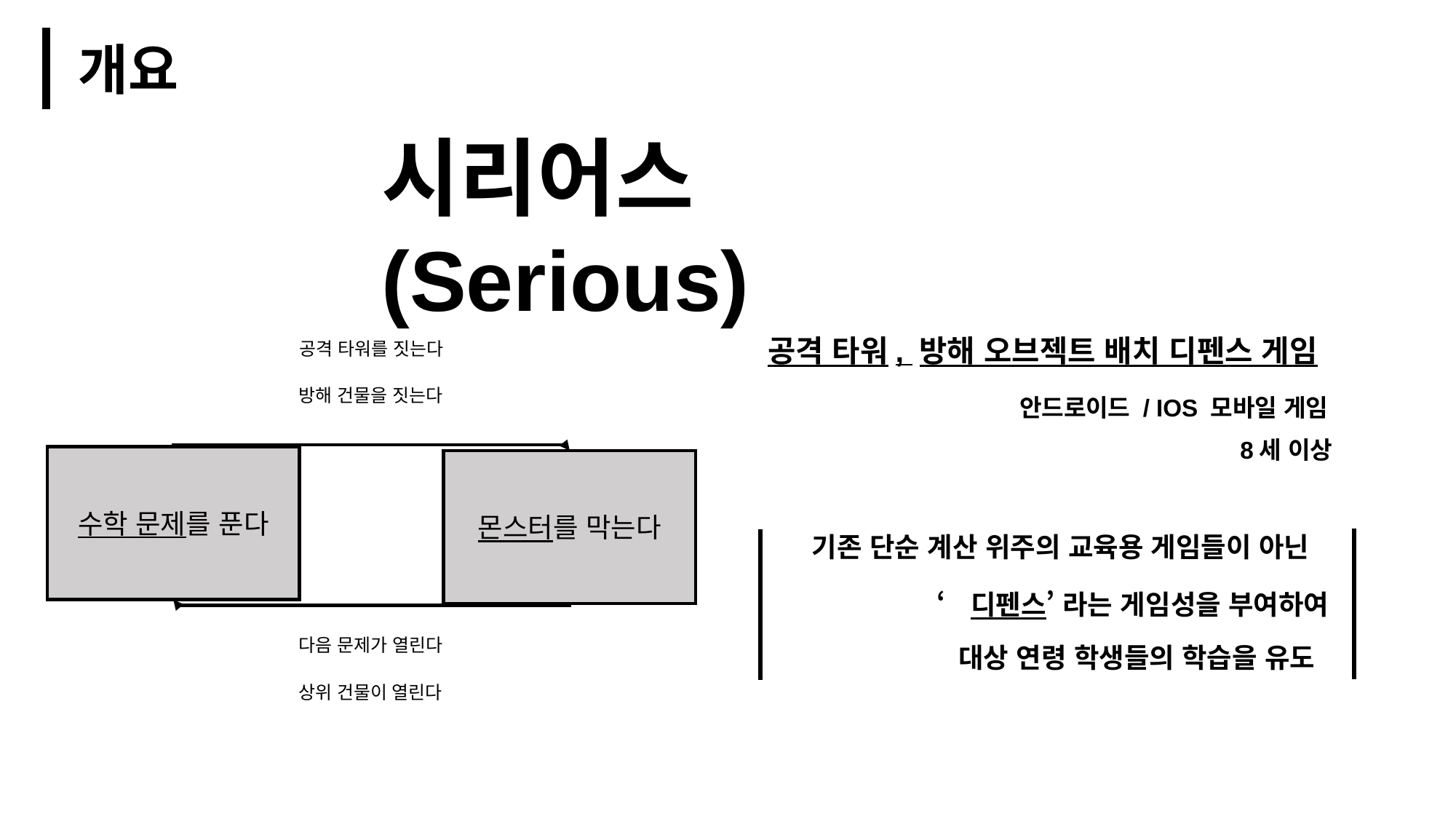

개요
시리어스(Serious)
공격 타워, 방해 오브젝트 배치 디펜스 게임
공격 타워를 짓는다
방해 건물을 짓는다
수학 문제를 푼다
몬스터를 막는다
다음 문제가 열린다
상위 건물이 열린다
안드로이드 / IOS 모바일 게임
8세 이상
기존 단순 계산 위주의 교육용 게임들이 아닌
‘디펜스’ 라는 게임성을 부여하여
대상 연령 학생들의 학습을 유도